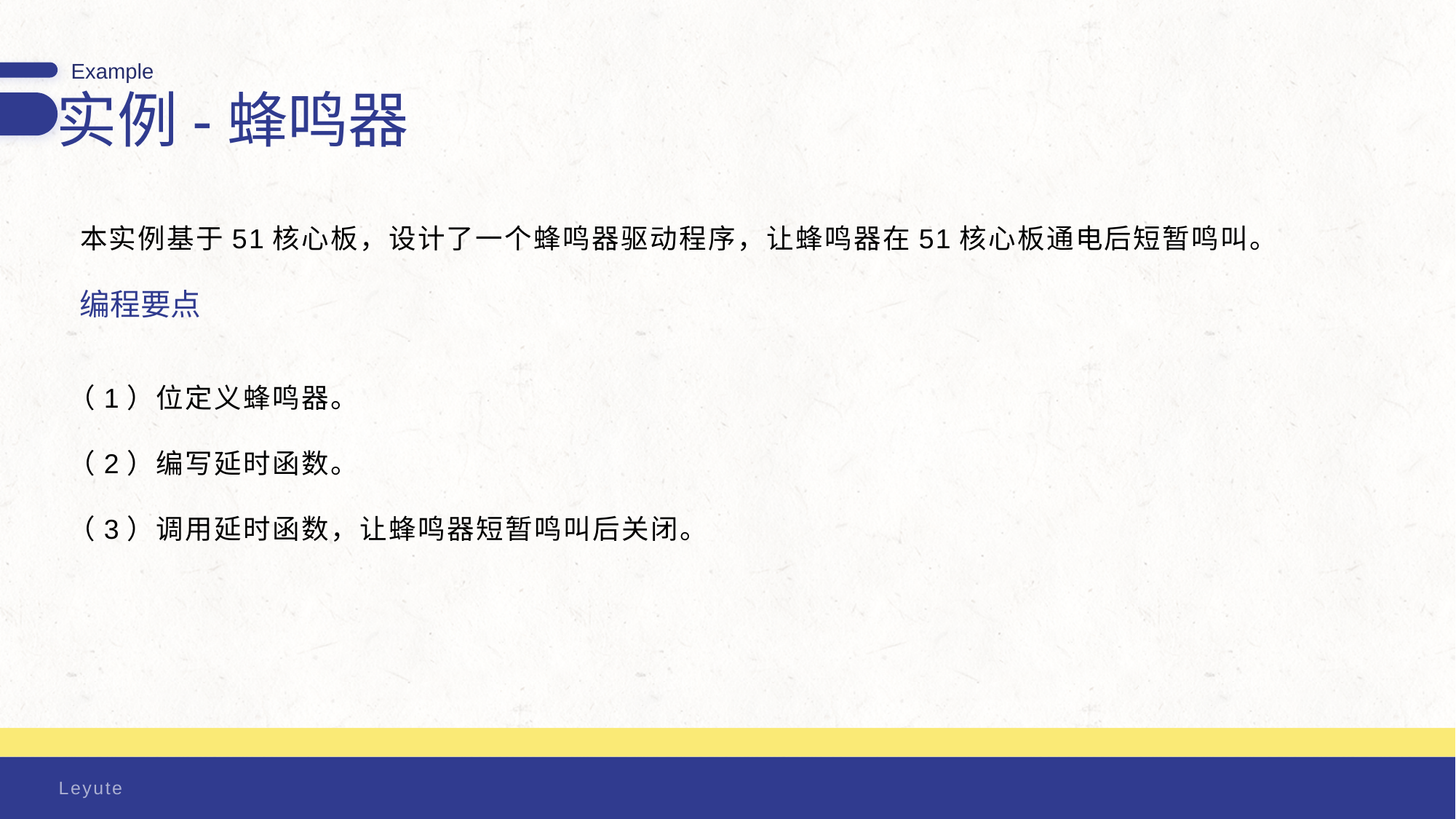

Example
实例-蜂鸣器
本实例基于51核心板，设计了一个蜂鸣器驱动程序，让蜂鸣器在51核心板通电后短暂鸣叫。
编程要点
（1）位定义蜂鸣器。
（2）编写延时函数。
（3）调用延时函数，让蜂鸣器短暂鸣叫后关闭。